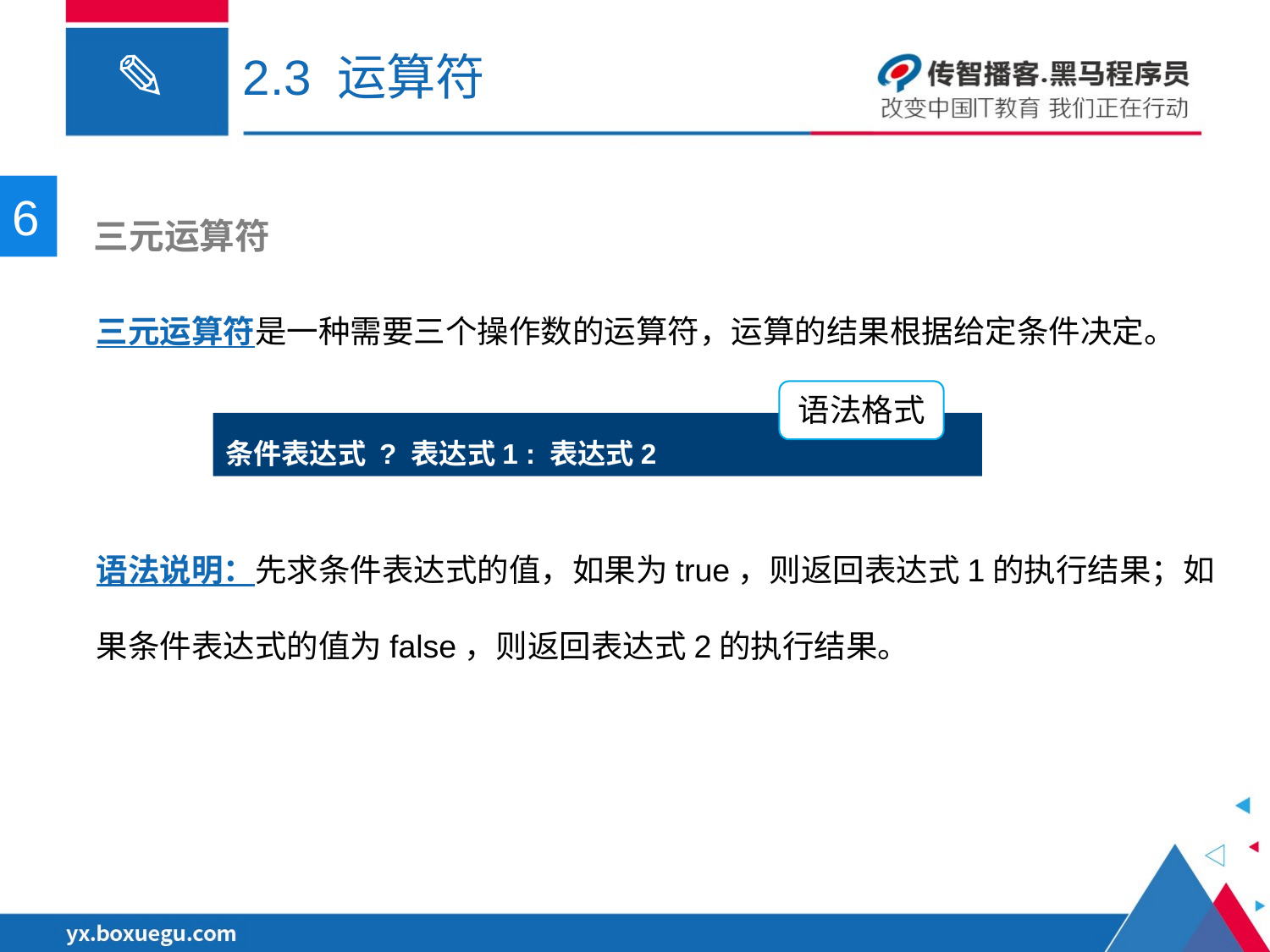

# 2.3 运算符

6
  三元运算符
三元运算符是一种需要三个操作数的运算符，运算的结果根据给定条件决定。
语法格式
条件表达式 ? 表达式1 : 表达式2
语法说明：先求条件表达式的值，如果为true，则返回表达式1的执行结果；如果条件表达式的值为false，则返回表达式2的执行结果。